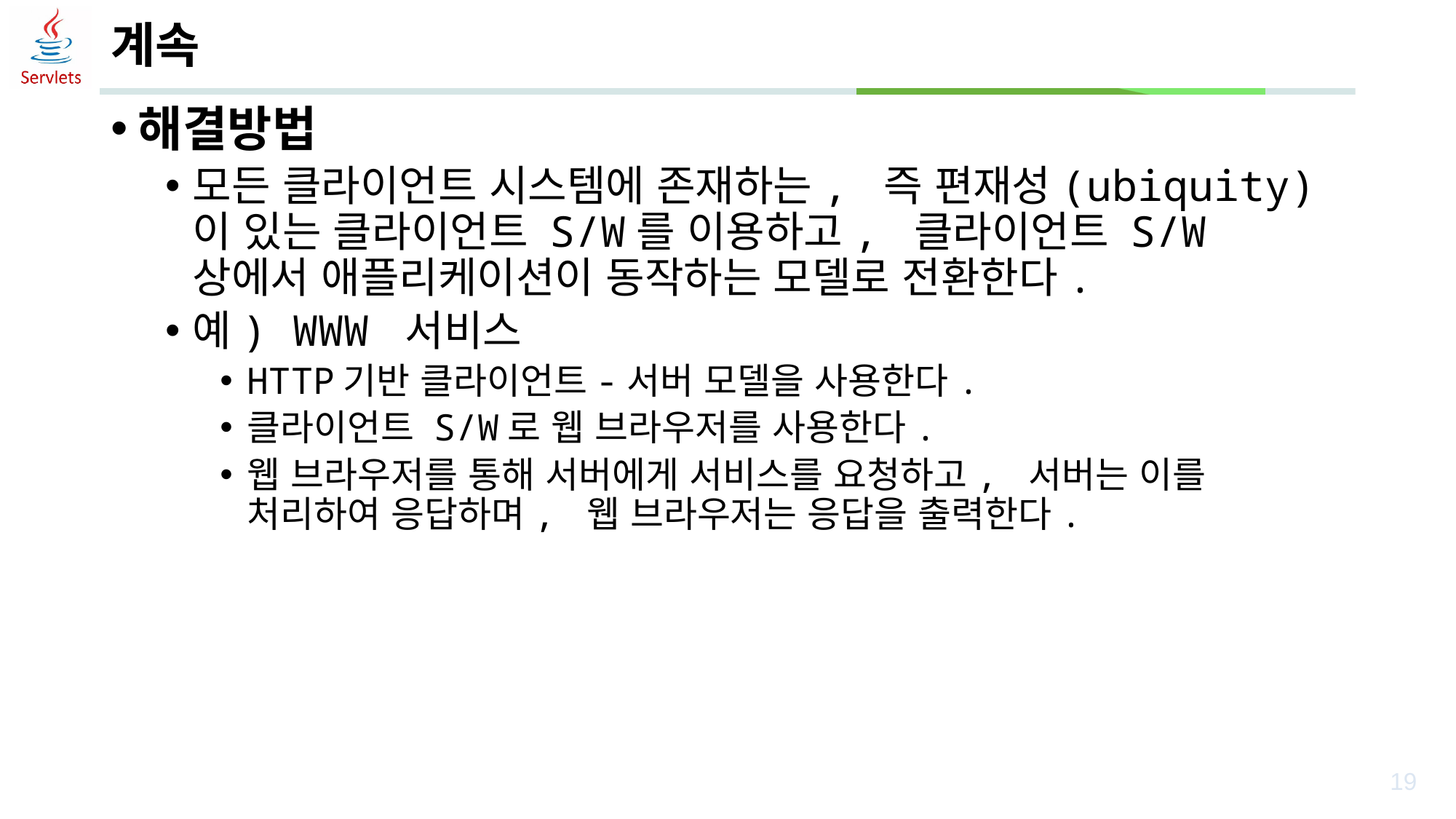

# 계속
해결방법
모든 클라이언트 시스템에 존재하는, 즉 편재성(ubiquity)이 있는 클라이언트 S/W를 이용하고, 클라이언트 S/W 상에서 애플리케이션이 동작하는 모델로 전환한다.
예) WWW 서비스
HTTP기반 클라이언트-서버 모델을 사용한다.
클라이언트 S/W로 웹 브라우저를 사용한다.
웹 브라우저를 통해 서버에게 서비스를 요청하고, 서버는 이를 처리하여 응답하며, 웹 브라우저는 응답을 출력한다.
19